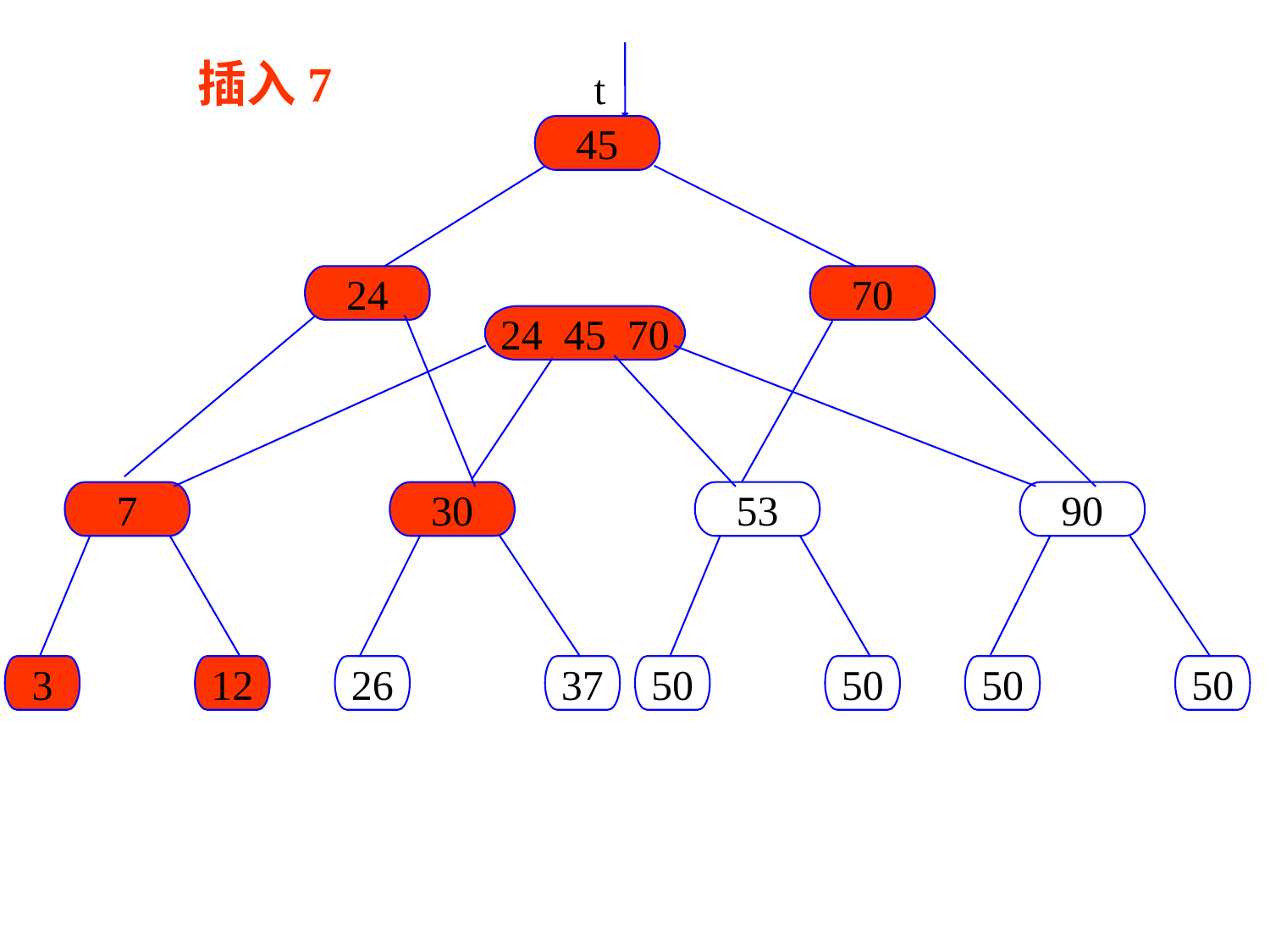

插入7
t
45

24
70
24  45  70

7
30
53
90

3
12
26
37
50
50
50
50